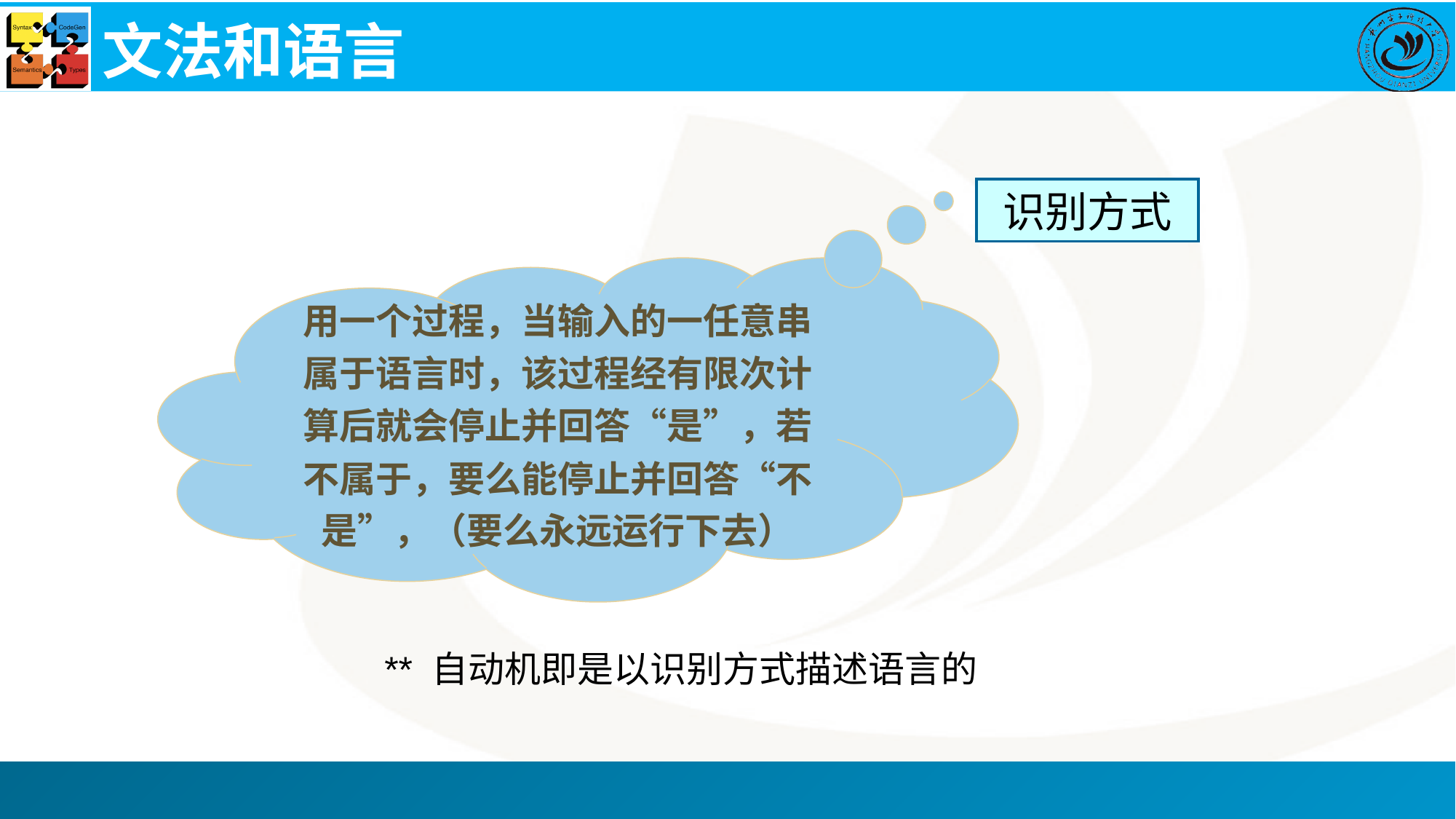

# 文法和语言
识别方式
用一个过程，当输入的一任意串属于语言时，该过程经有限次计算后就会停止并回答“是”，若不属于，要么能停止并回答“不是”，（要么永远运行下去）
** 自动机即是以识别方式描述语言的
18